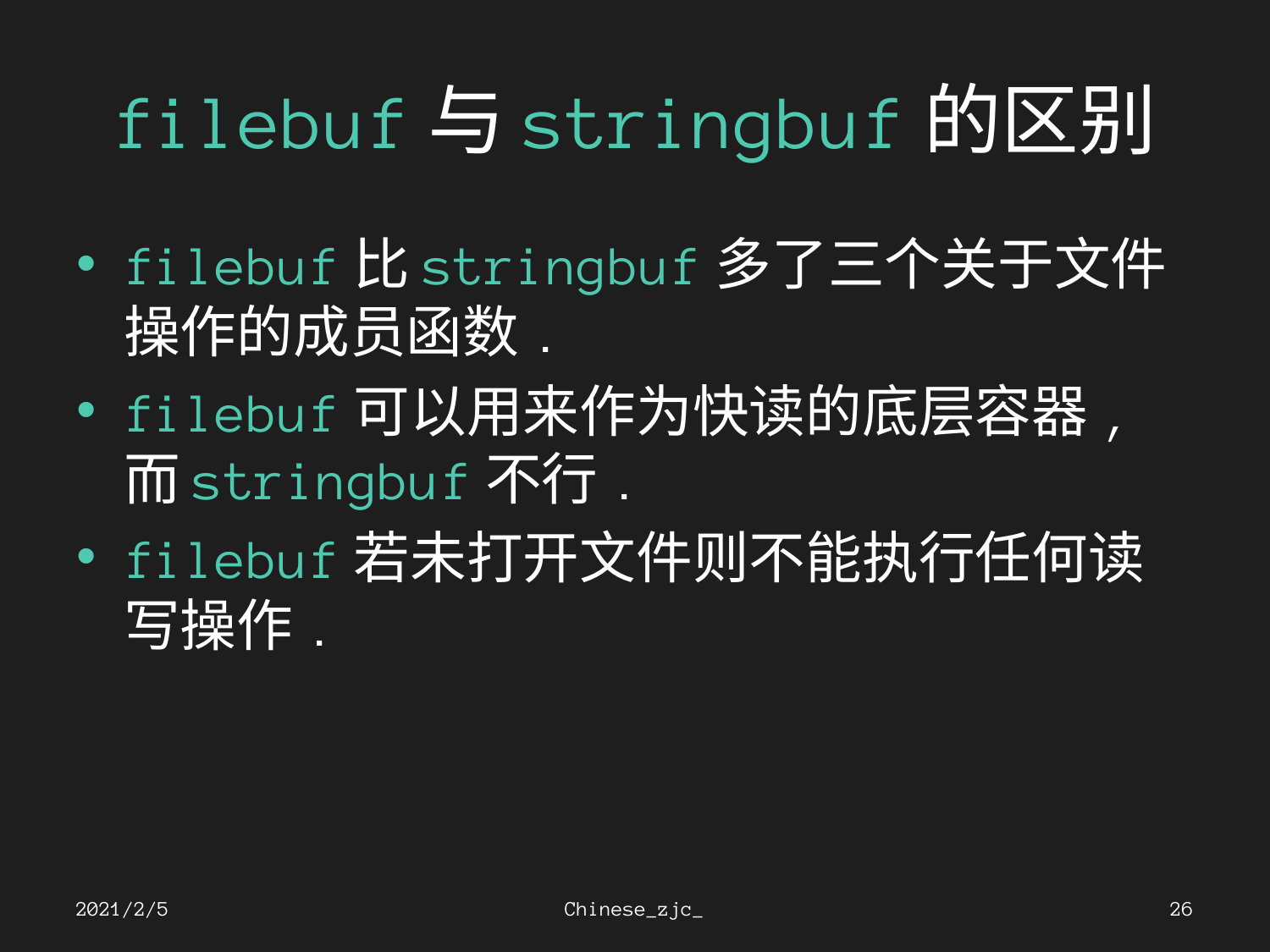

# filebuf与stringbuf的区别
filebuf比stringbuf多了三个关于文件操作的成员函数.
filebuf可以用来作为快读的底层容器,而stringbuf不行.
filebuf若未打开文件则不能执行任何读写操作.
2021/2/5
Chinese_zjc_
26